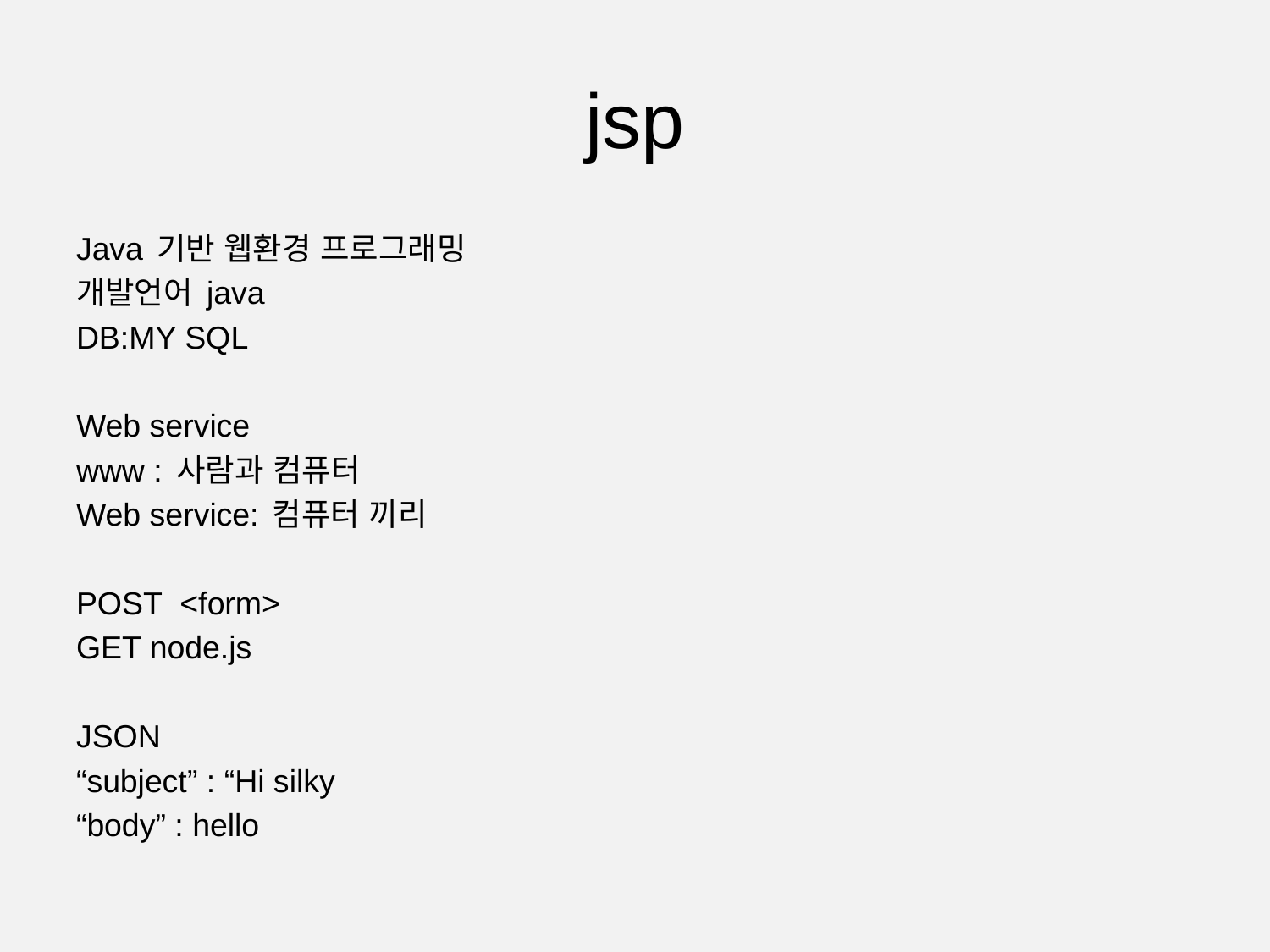

# jsp
Java 기반 웹환경 프로그래밍
개발언어 java
DB:MY SQL

Web service
www : 사람과 컴퓨터
Web service: 컴퓨터 끼리

POST  <form>
GET node.js

JSON
“subject” : “Hi silky
“body” : hello